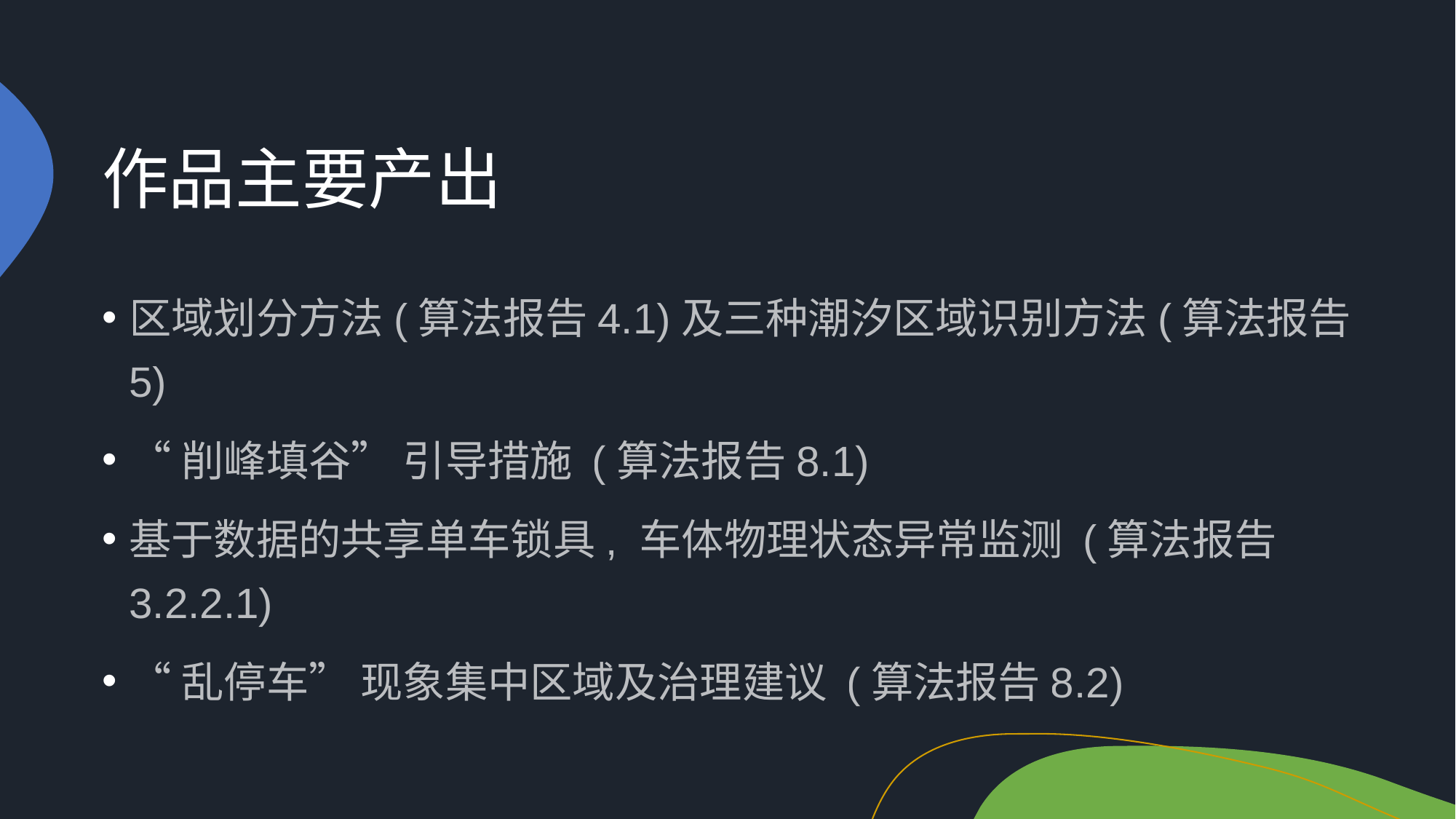

# 作品主要产出
区域划分方法(算法报告4.1)及三种潮汐区域识别方法(算法报告5)
“削峰填谷” 引导措施 (算法报告8.1)
基于数据的共享单车锁具, 车体物理状态异常监测 (算法报告3.2.2.1)
“乱停车” 现象集中区域及治理建议 (算法报告8.2)